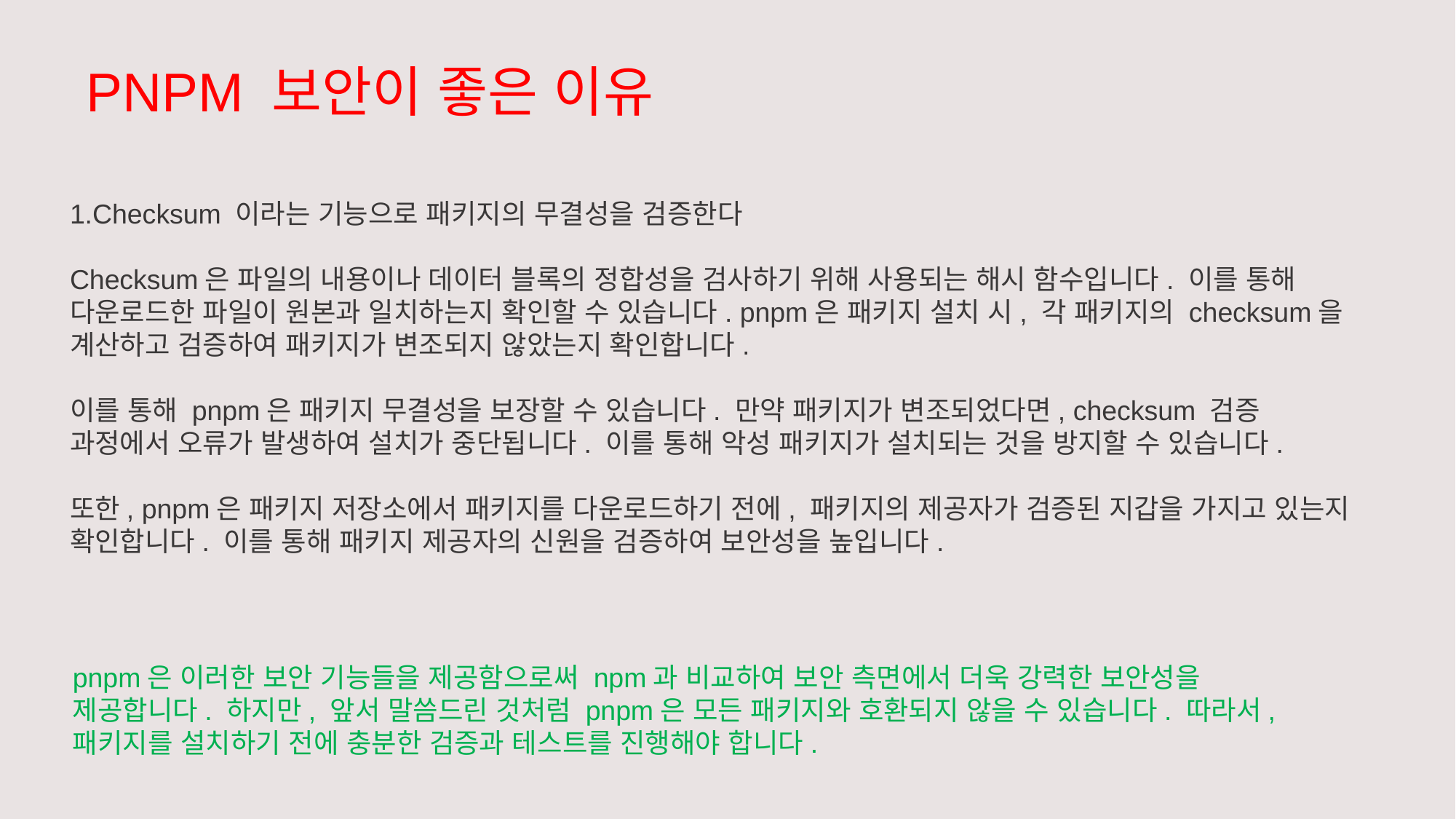

PNPM 보안이 좋은 이유

1.Checksum 이라는 기능으로 패키지의 무결성을 검증한다

Checksum은 파일의 내용이나 데이터 블록의 정합성을 검사하기 위해 사용되는 해시 함수입니다. 이를 통해 다운로드한 파일이 원본과 일치하는지 확인할 수 있습니다. pnpm은 패키지 설치 시, 각 패키지의 checksum을 계산하고 검증하여 패키지가 변조되지 않았는지 확인합니다.

이를 통해 pnpm은 패키지 무결성을 보장할 수 있습니다. 만약 패키지가 변조되었다면, checksum 검증 과정에서 오류가 발생하여 설치가 중단됩니다. 이를 통해 악성 패키지가 설치되는 것을 방지할 수 있습니다.

또한, pnpm은 패키지 저장소에서 패키지를 다운로드하기 전에, 패키지의 제공자가 검증된 지갑을 가지고 있는지 확인합니다. 이를 통해 패키지 제공자의 신원을 검증하여 보안성을 높입니다.
pnpm은 이러한 보안 기능들을 제공함으로써 npm과 비교하여 보안 측면에서 더욱 강력한 보안성을 제공합니다. 하지만, 앞서 말씀드린 것처럼 pnpm은 모든 패키지와 호환되지 않을 수 있습니다. 따라서, 패키지를 설치하기 전에 충분한 검증과 테스트를 진행해야 합니다.